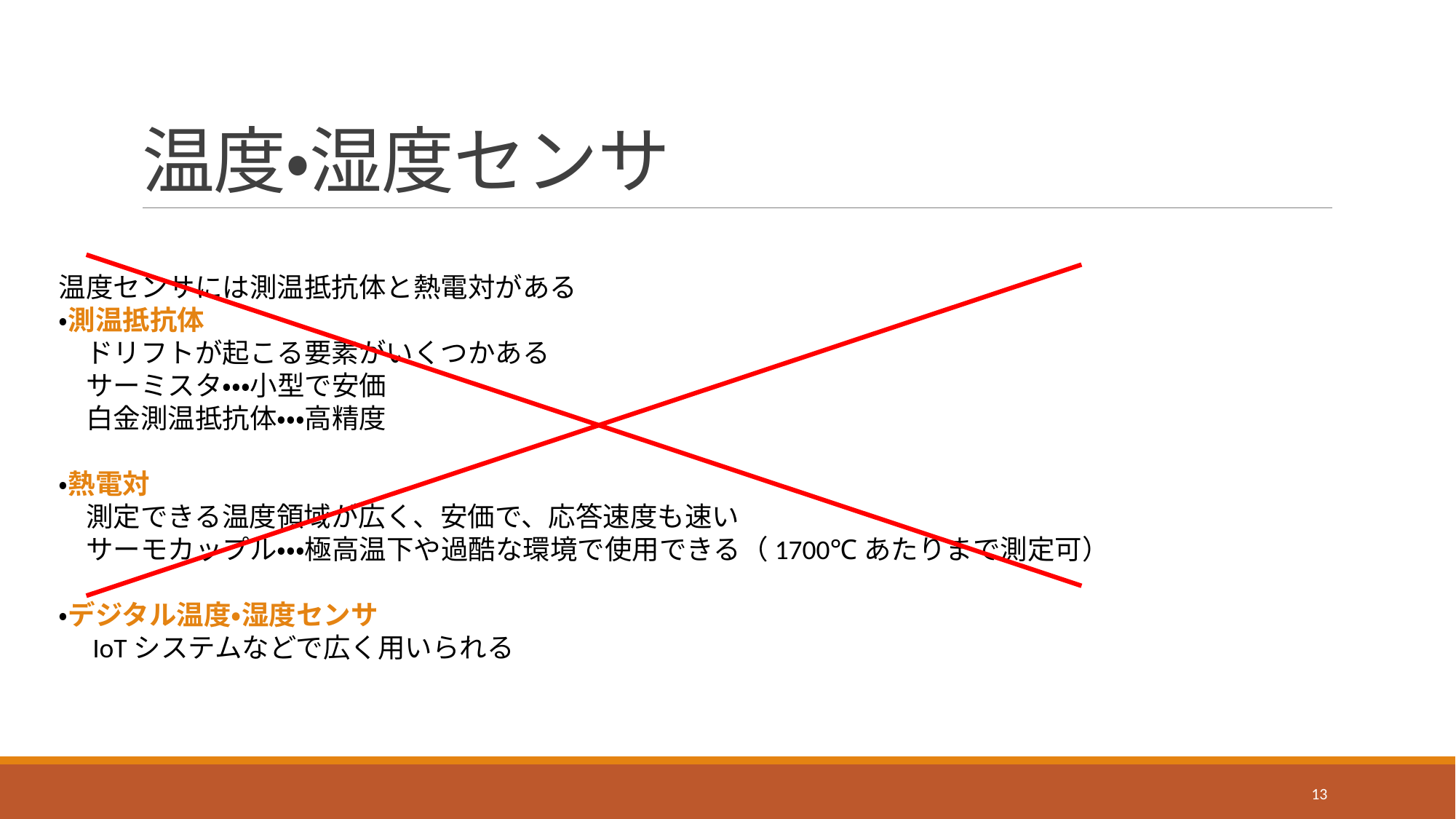

# 温度・湿度センサ
温度センサには測温抵抗体と熱電対がある
・測温抵抗体
　ドリフトが起こる要素がいくつかある
　サーミスタ・・・小型で安価
　白金測温抵抗体・・・高精度

・熱電対
　測定できる温度領域が広く、安価で、応答速度も速い
　サーモカップル・・・極高温下や過酷な環境で使用できる（1700℃あたりまで測定可）

・デジタル温度・湿度センサ
　IoTシステムなどで広く用いられる
13